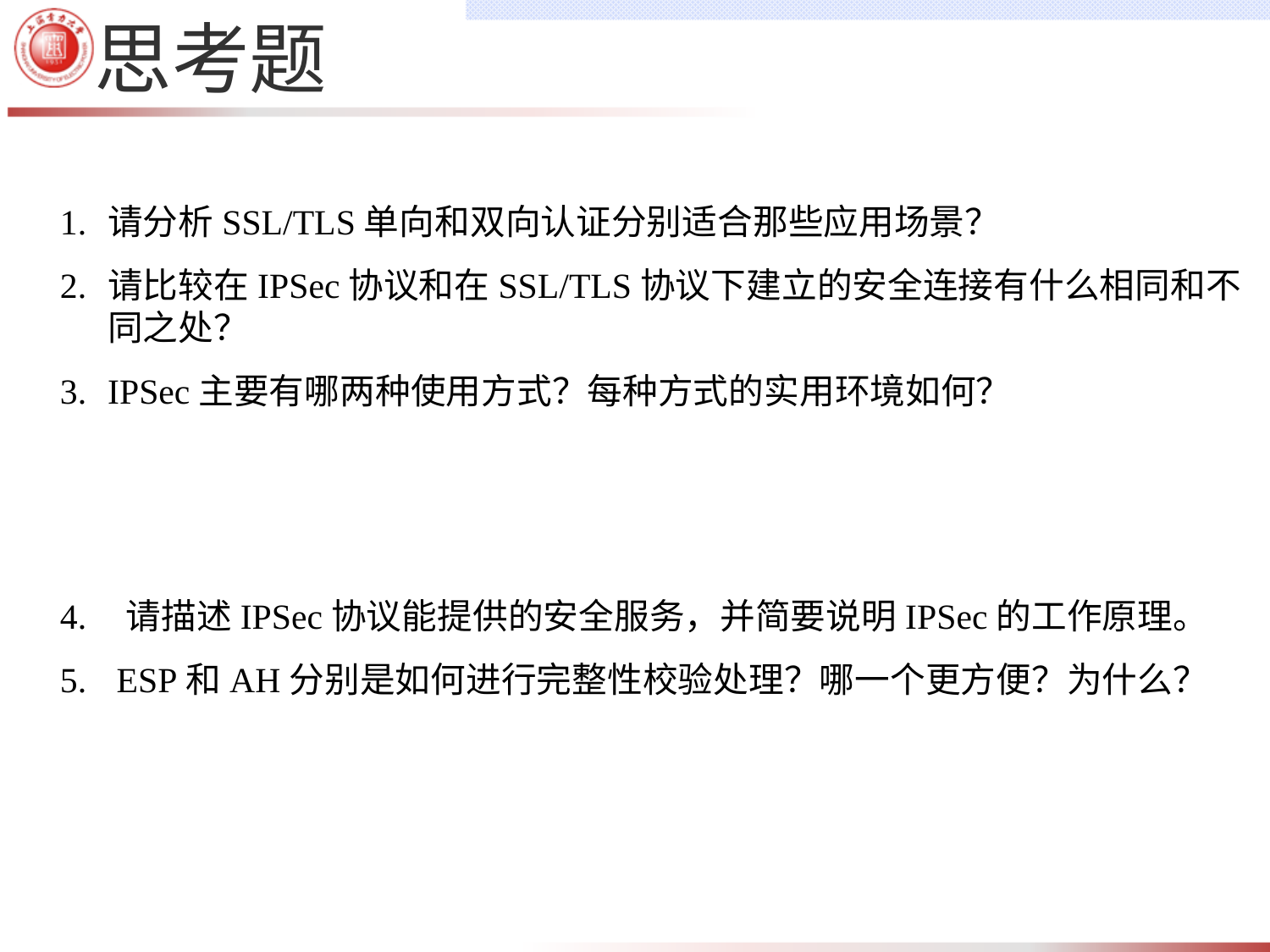

思考题
1.	请分析SSL/TLS单向和双向认证分别适合那些应用场景？
2.	请比较在IPSec协议和在SSL/TLS协议下建立的安全连接有什么相同和不同之处？
3.	IPSec主要有哪两种使用方式？每种方式的实用环境如何？

4.	 请描述IPSec协议能提供的安全服务，并简要说明IPSec的工作原理。
5.	 ESP和AH分别是如何进行完整性校验处理？哪一个更方便？为什么？